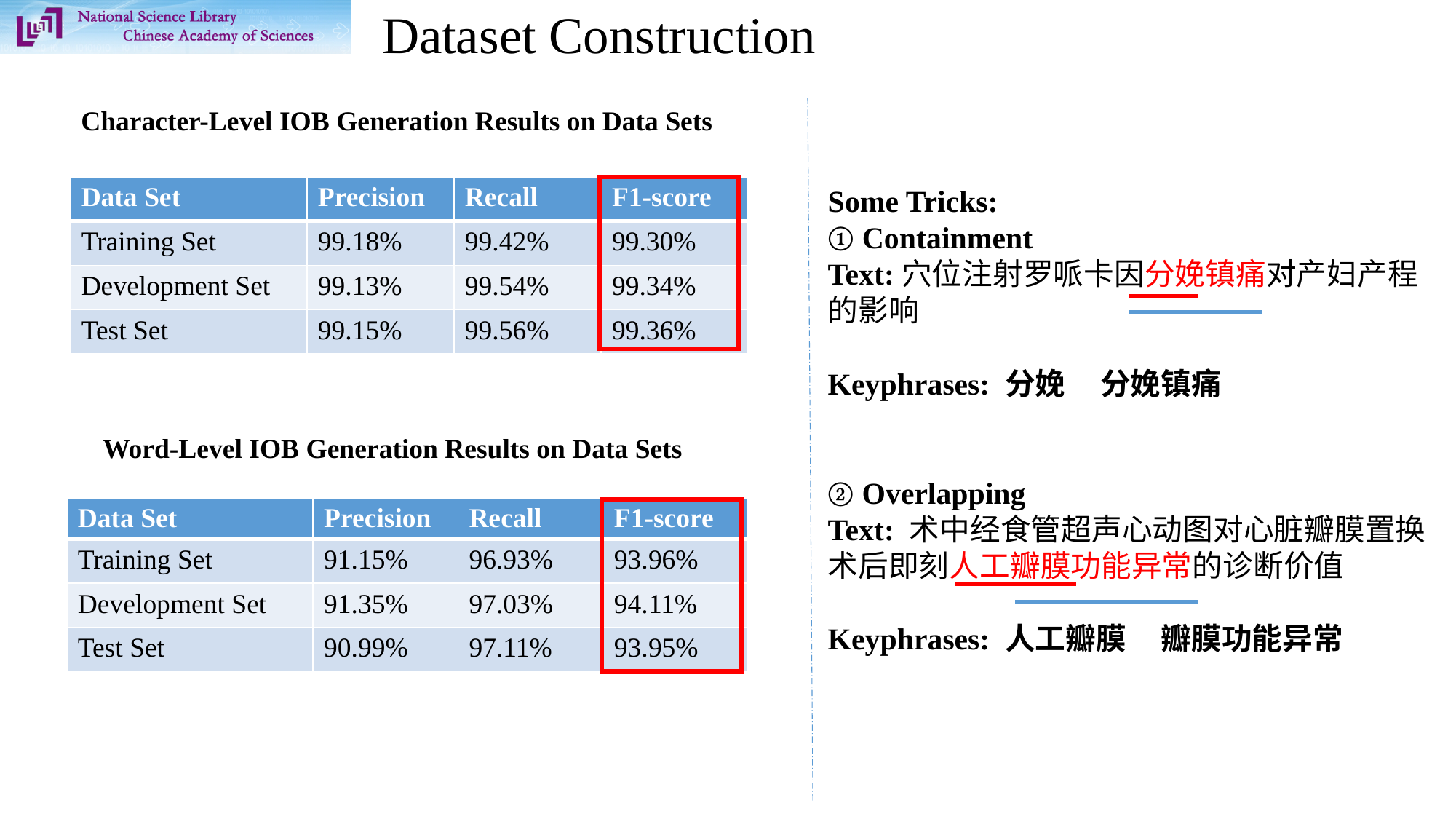

# Dataset Construction
Character-Level IOB Generation Results on Data Sets
| Data Set | Precision | Recall | F1-score |
| --- | --- | --- | --- |
| Training Set | 99.18% | 99.42% | 99.30% |
| Development Set | 99.13% | 99.54% | 99.34% |
| Test Set | 99.15% | 99.56% | 99.36% |

Some Tricks:
① Containment
Text:穴位注射罗哌卡因分娩镇痛对产妇产程的影响

Keyphrases: 分娩     分娩镇痛

② Overlapping
Text: 术中经食管超声心动图对心脏瓣膜置换术后即刻人工瓣膜功能异常的诊断价值

Keyphrases: 人工瓣膜     瓣膜功能异常
Word-Level IOB Generation Results on Data Sets
| Data Set | Precision | Recall | F1-score |
| --- | --- | --- | --- |
| Training Set | 91.15% | 96.93% | 93.96% |
| Development Set | 91.35% | 97.03% | 94.11% |
| Test Set | 90.99% | 97.11% | 93.95% |